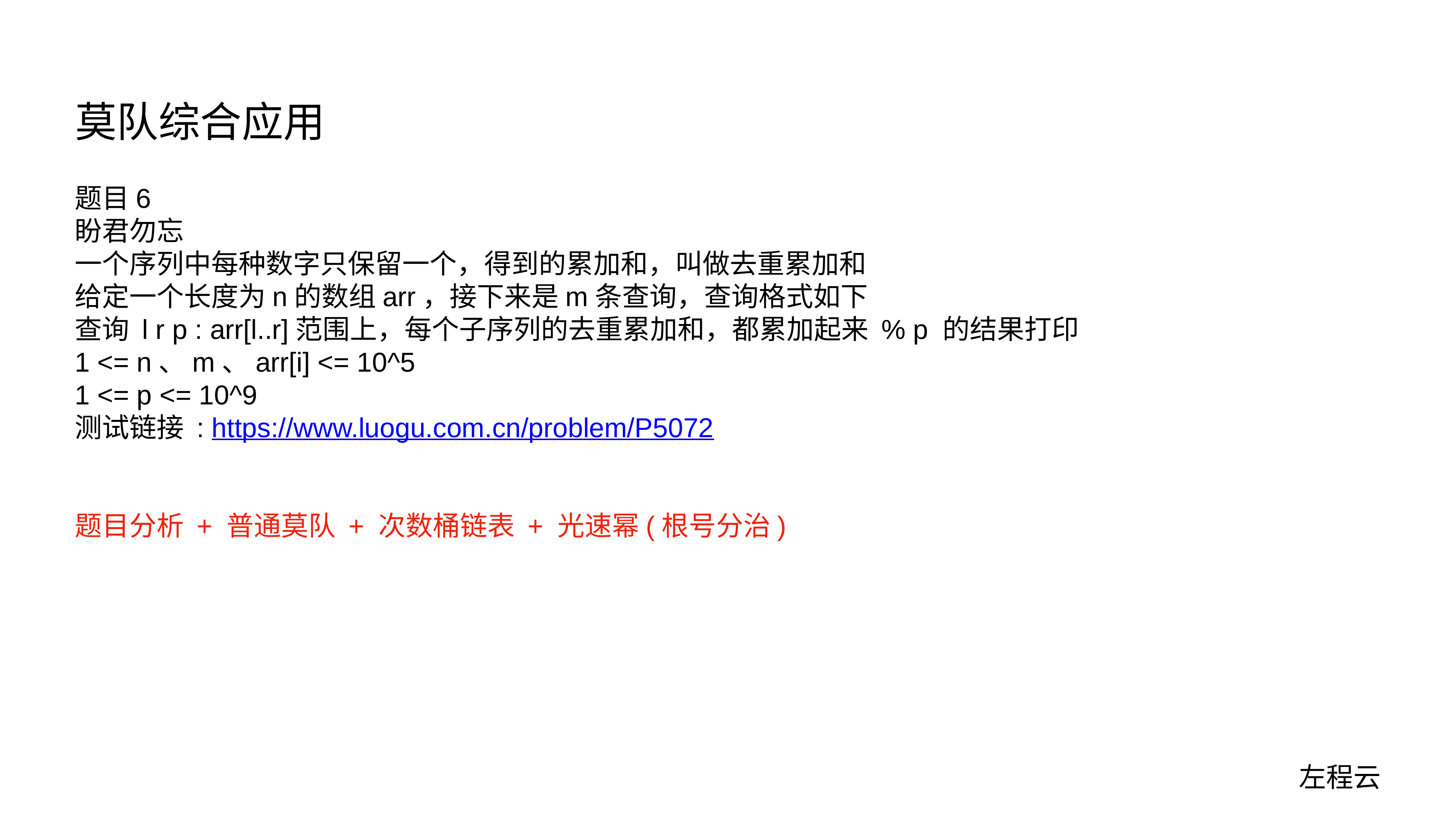

# 莫队综合应用
题目6
盼君勿忘
一个序列中每种数字只保留一个，得到的累加和，叫做去重累加和
给定一个长度为n的数组arr，接下来是m条查询，查询格式如下
查询 l r p : arr[l..r]范围上，每个子序列的去重累加和，都累加起来 % p 的结果打印
1 <= n、m、arr[i] <= 10^5
1 <= p <= 10^9
测试链接 : https://www.luogu.com.cn/problem/P5072

题目分析 + 普通莫队 + 次数桶链表 + 光速幂(根号分治)
左程云